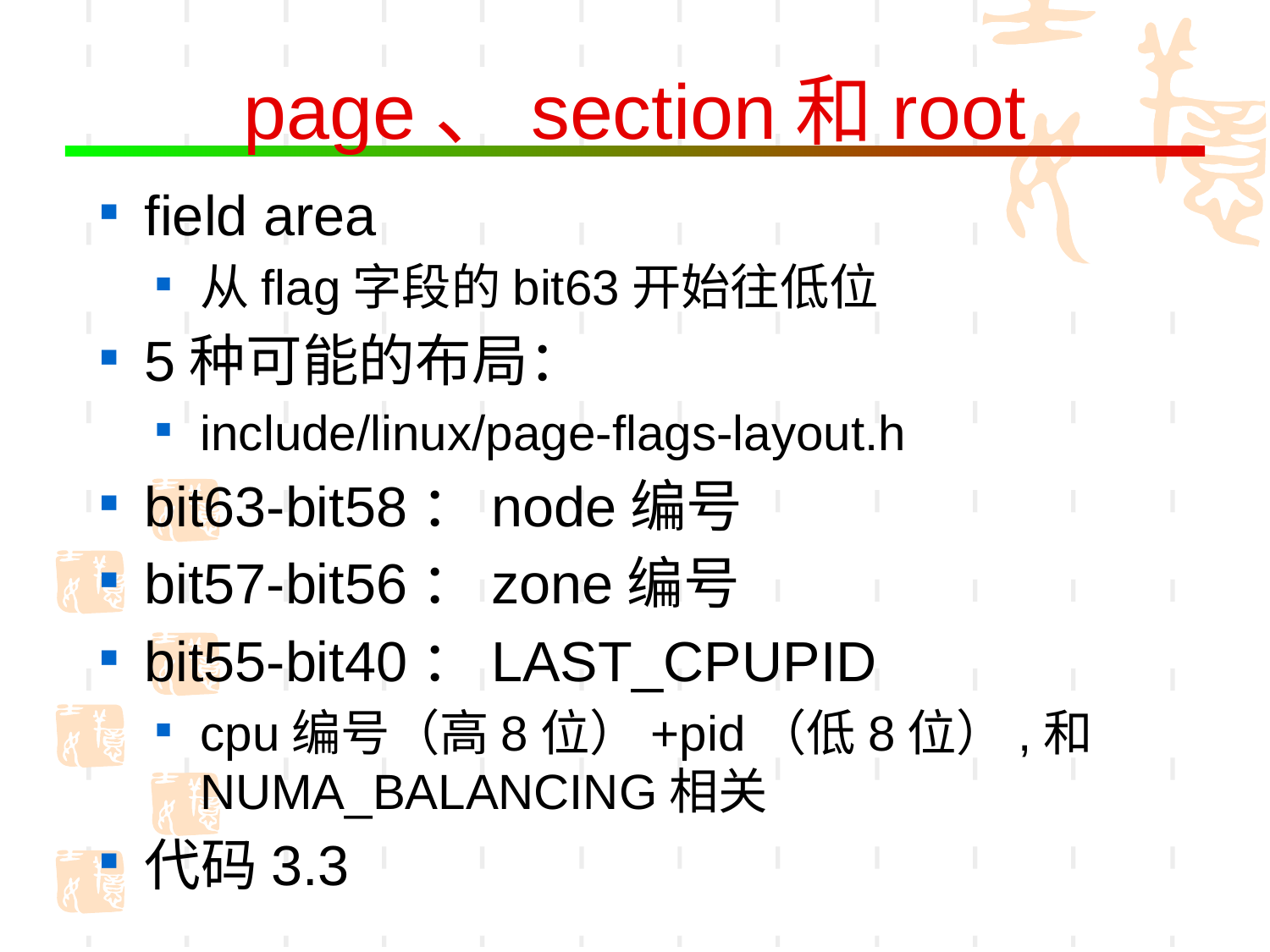

# page、section和root
field area
从flag字段的bit63开始往低位
5种可能的布局：
include/linux/page-flags-layout.h
bit63-bit58：node编号
bit57-bit56：zone编号
bit55-bit40：LAST_CPUPID
cpu编号（高8位）+pid（低8位）,和NUMA_BALANCING相关
代码3.3